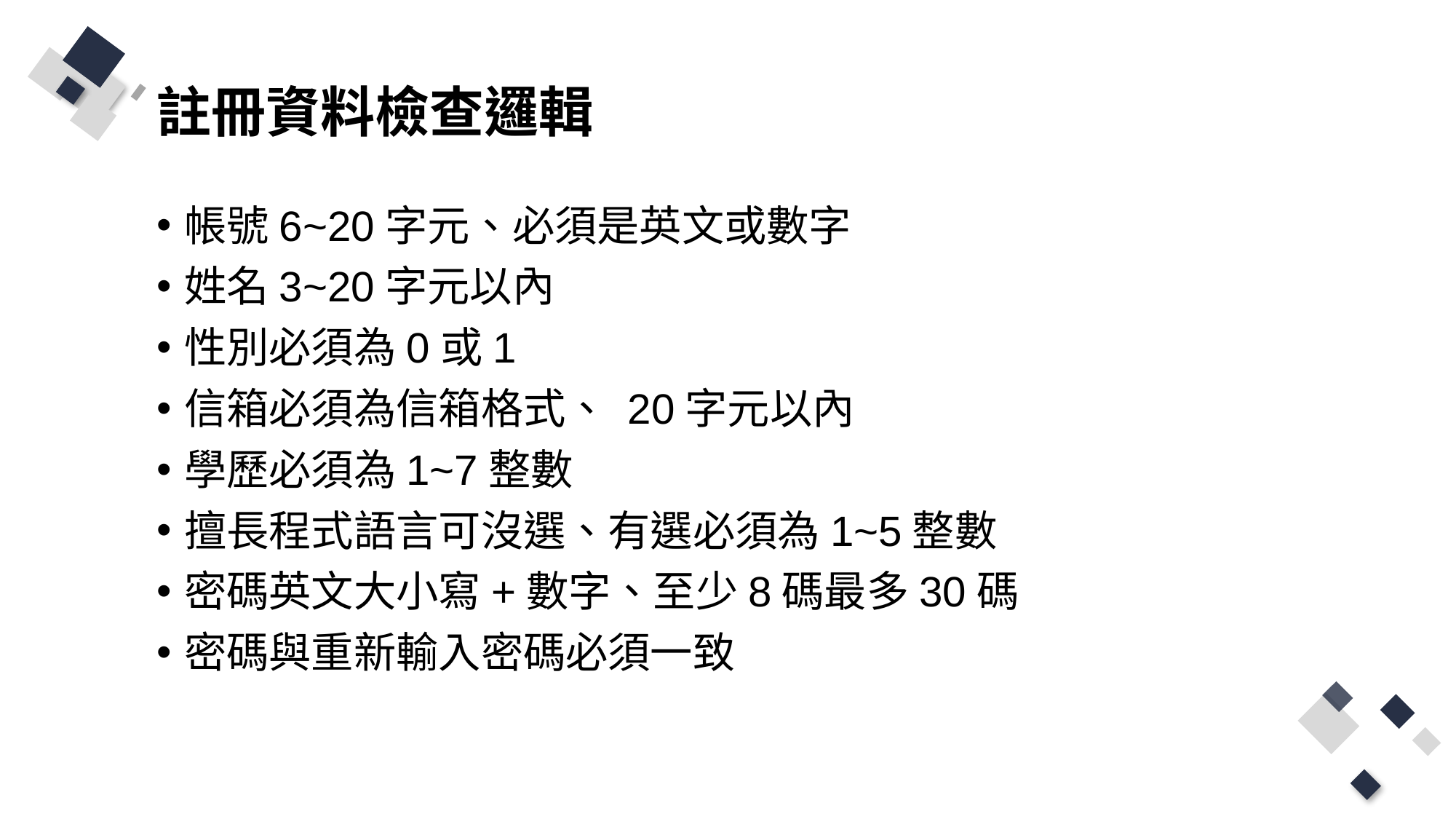

# 註冊資料檢查邏輯
帳號6~20字元、必須是英文或數字
姓名3~20字元以內
性別必須為0或1
信箱必須為信箱格式、 20字元以內
學歷必須為1~7整數
擅長程式語言可沒選、有選必須為1~5整數
密碼英文大小寫+數字、至少8碼最多30碼
密碼與重新輸入密碼必須一致